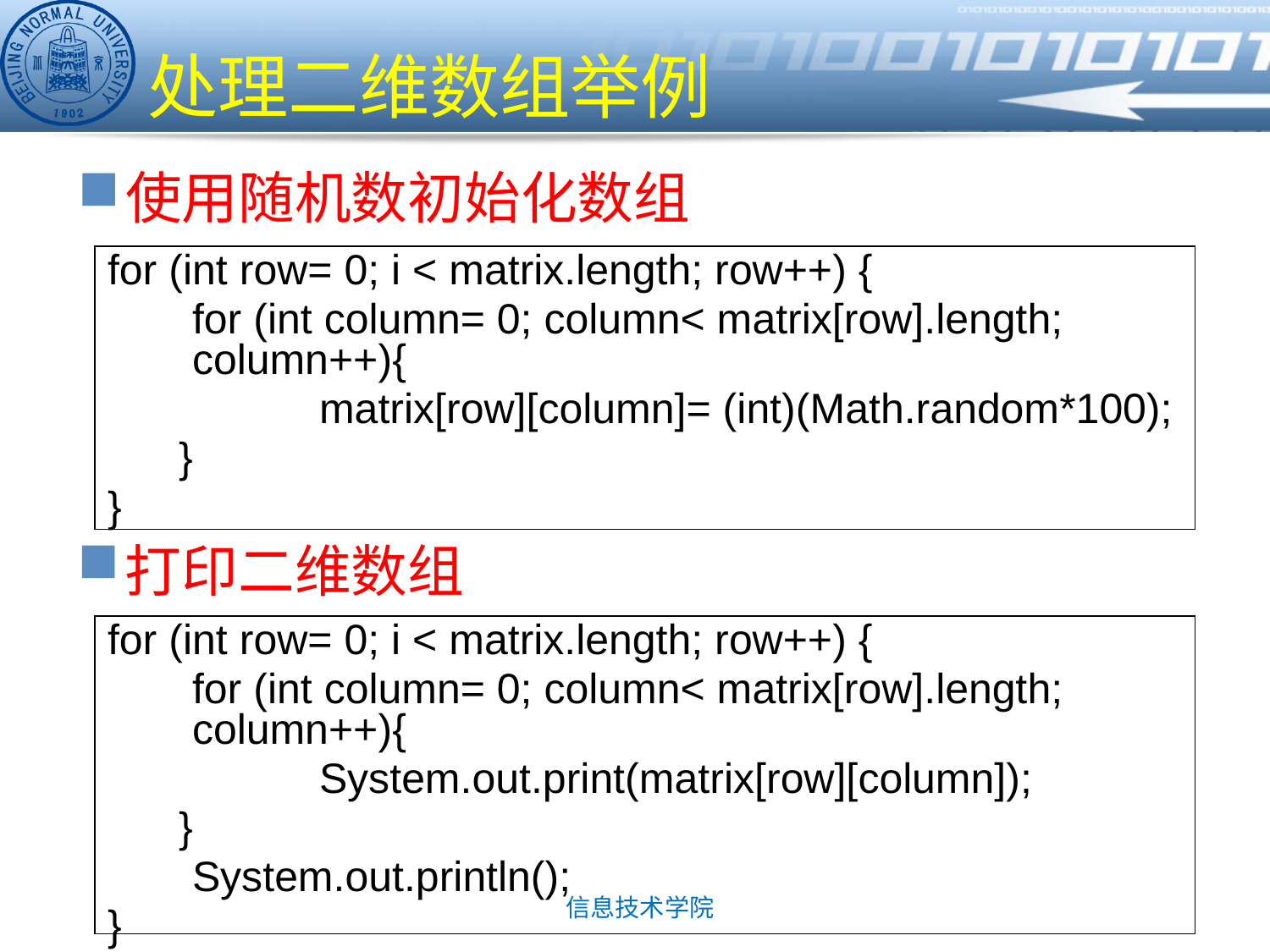

# 处理二维数组举例
使用随机数初始化数组
for (int row= 0; i < matrix.length; row++) {
	for (int column= 0; column< matrix[row].length; column++){
		matrix[row][column]= (int)(Math.random*100);
      }
}
打印二维数组
for (int row= 0; i < matrix.length; row++) {
	for (int column= 0; column< matrix[row].length; column++){
		System.out.print(matrix[row][column]);
      }
	System.out.println();
}
33